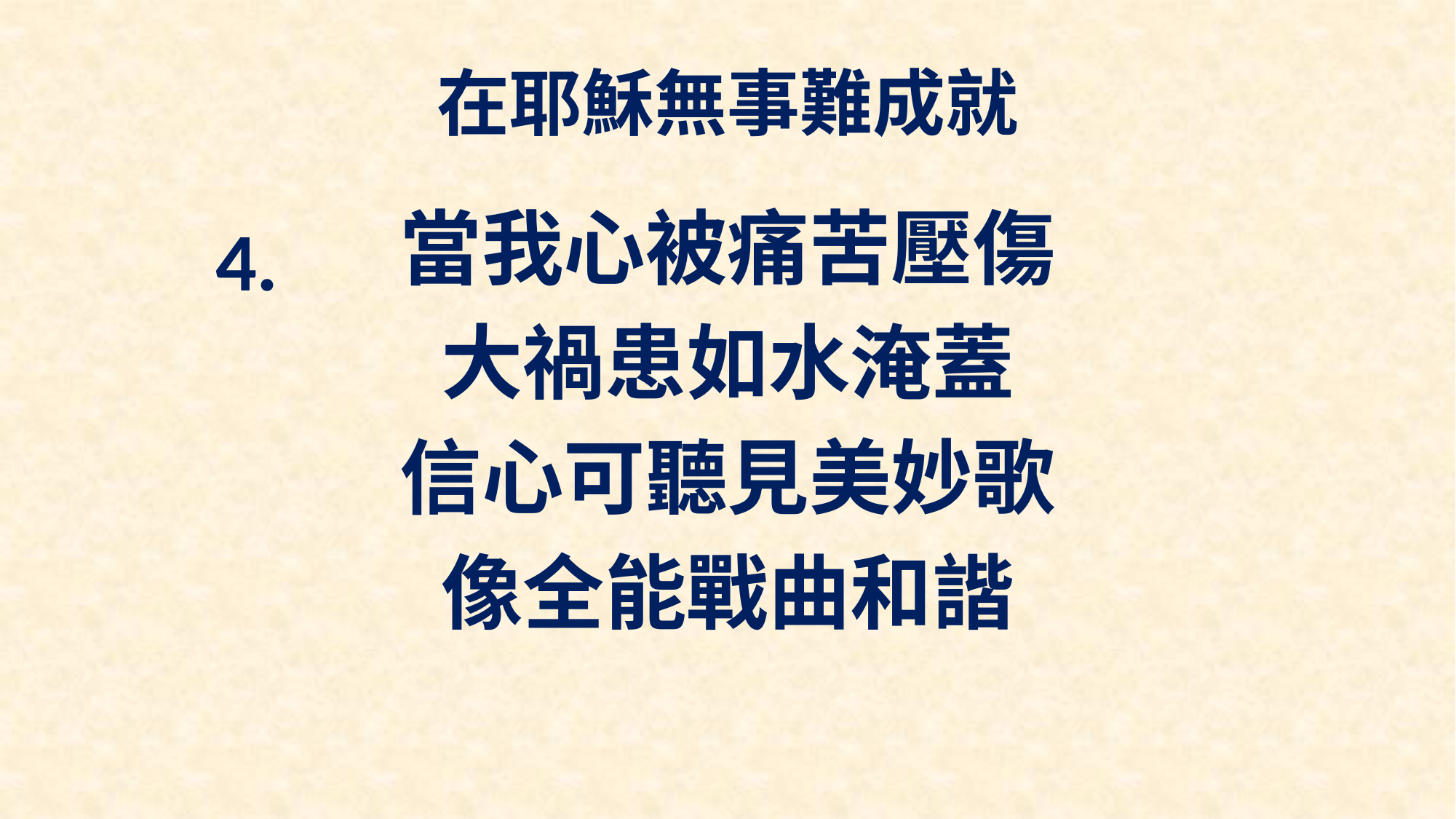

# 在耶穌無事難成就
當我心被痛苦壓傷
大禍患如水淹蓋
信心可聽見美妙歌
像全能戰曲和諧
4.